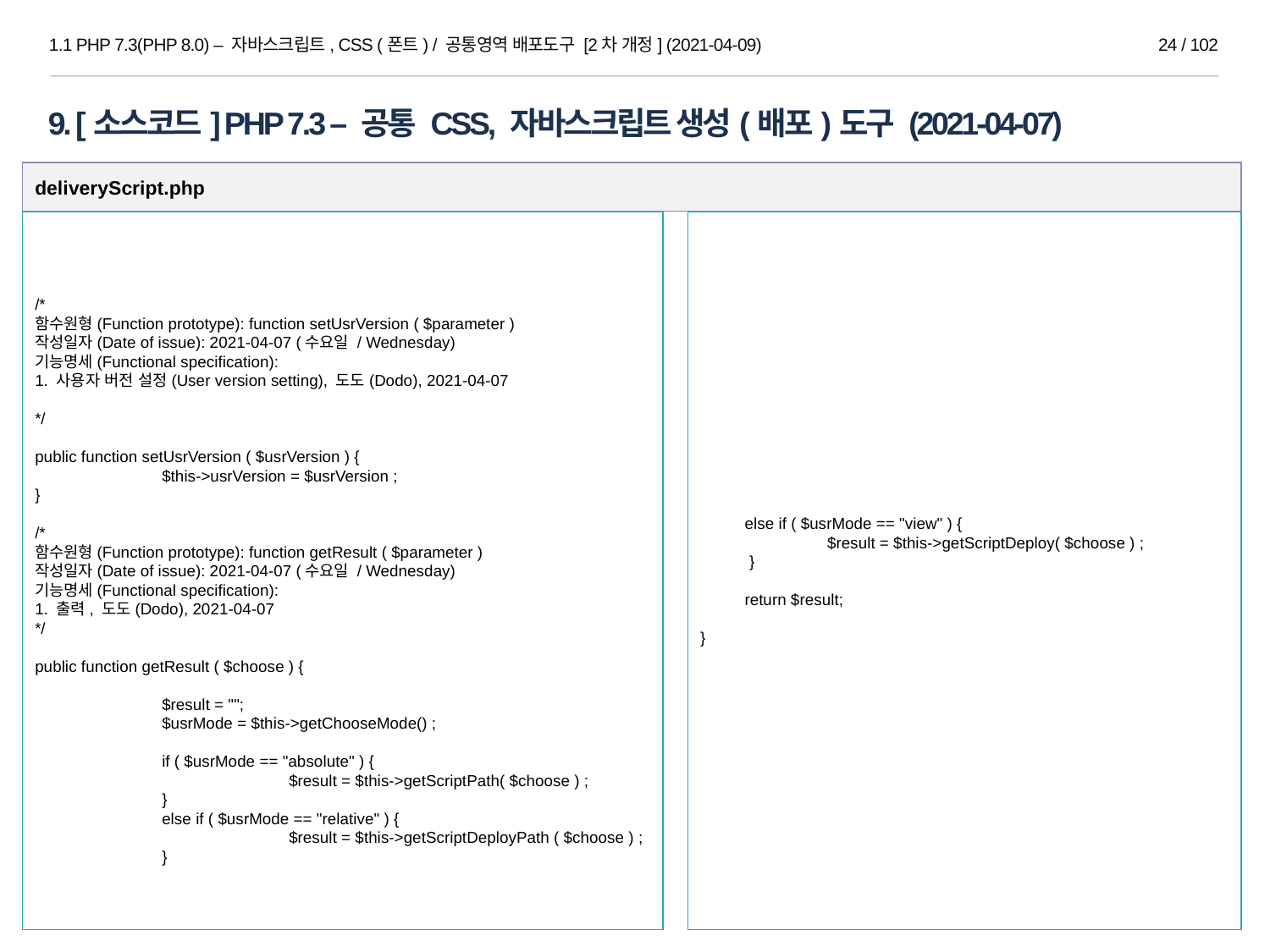

1.1 PHP 7.3(PHP 8.0) – 자바스크립트, CSS (폰트) / 공통영역 배포도구 [2차 개정] (2021-04-09)
24 / 102

9. [소스코드] PHP 7.3 – 공통 CSS, 자바스크립트 생성(배포)도구 (2021-04-07)
deliveryScript.php

/*
함수원형(Function prototype): function setUsrVersion ( $parameter )
작성일자(Date of issue): 2021-04-07 (수요일 / Wednesday)
기능명세(Functional specification):
1. 사용자 버전 설정(User version setting), 도도(Dodo), 2021-04-07

*/

public function setUsrVersion ( $usrVersion ) {
	$this->usrVersion = $usrVersion ;
}

/*
함수원형(Function prototype): function getResult ( $parameter )
작성일자(Date of issue): 2021-04-07 (수요일 / Wednesday)
기능명세(Functional specification):
1. 출력, 도도(Dodo), 2021-04-07
*/

public function getResult ( $choose ) {

	$result = "";
	$usrMode = $this->getChooseMode() ;

	if ( $usrMode == "absolute" ) {
		$result = $this->getScriptPath( $choose ) ;
	}
	else if ( $usrMode == "relative" ) {
		$result = $this->getScriptDeployPath ( $choose ) ;
	}

          else if ( $usrMode == "view" ) {
	$result = $this->getScriptDeploy( $choose ) ;
           }

          return $result;

}